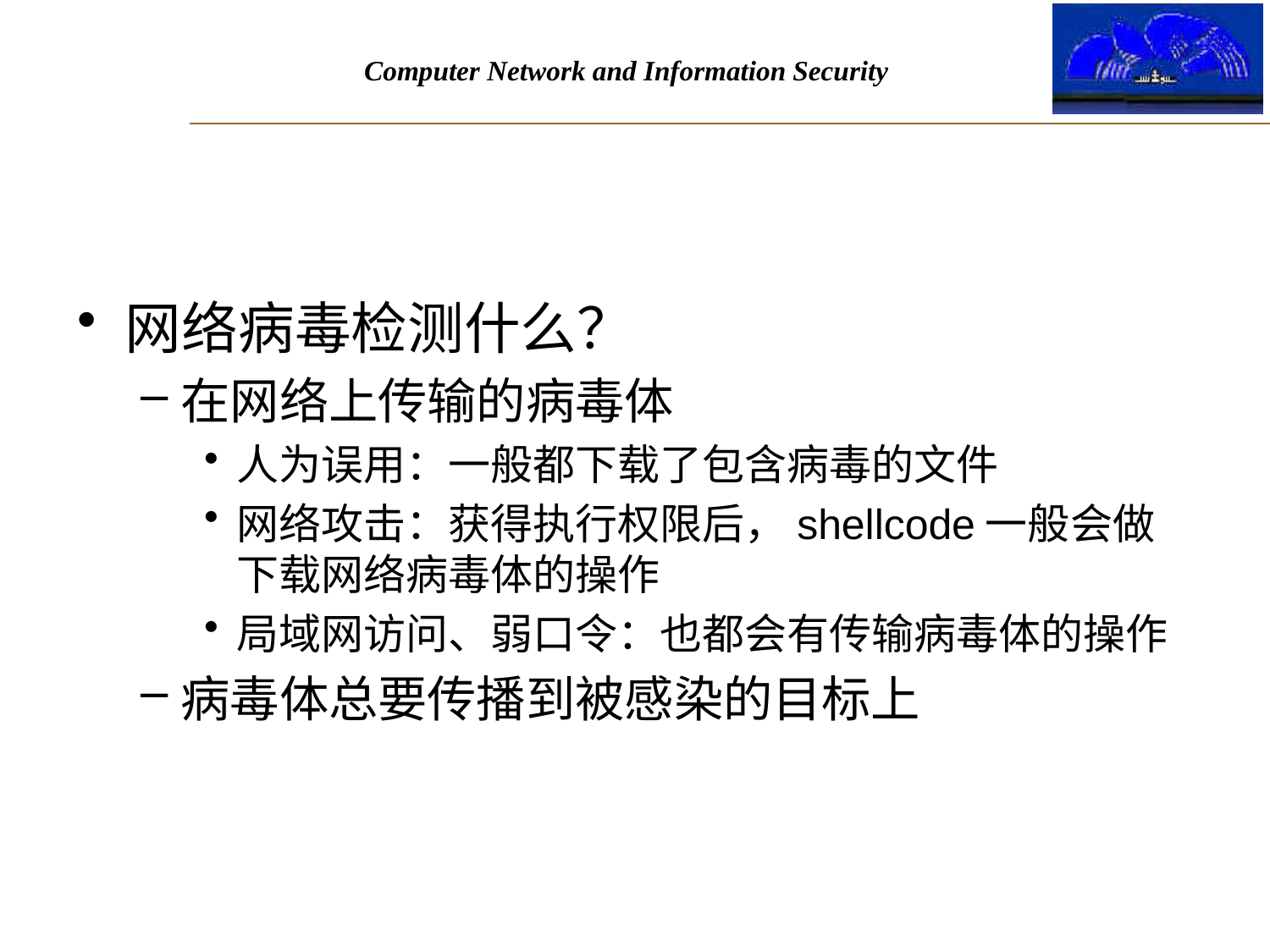

#
网络病毒检测什么？
在网络上传输的病毒体
人为误用：一般都下载了包含病毒的文件
网络攻击：获得执行权限后，shellcode一般会做下载网络病毒体的操作
局域网访问、弱口令：也都会有传输病毒体的操作
病毒体总要传播到被感染的目标上